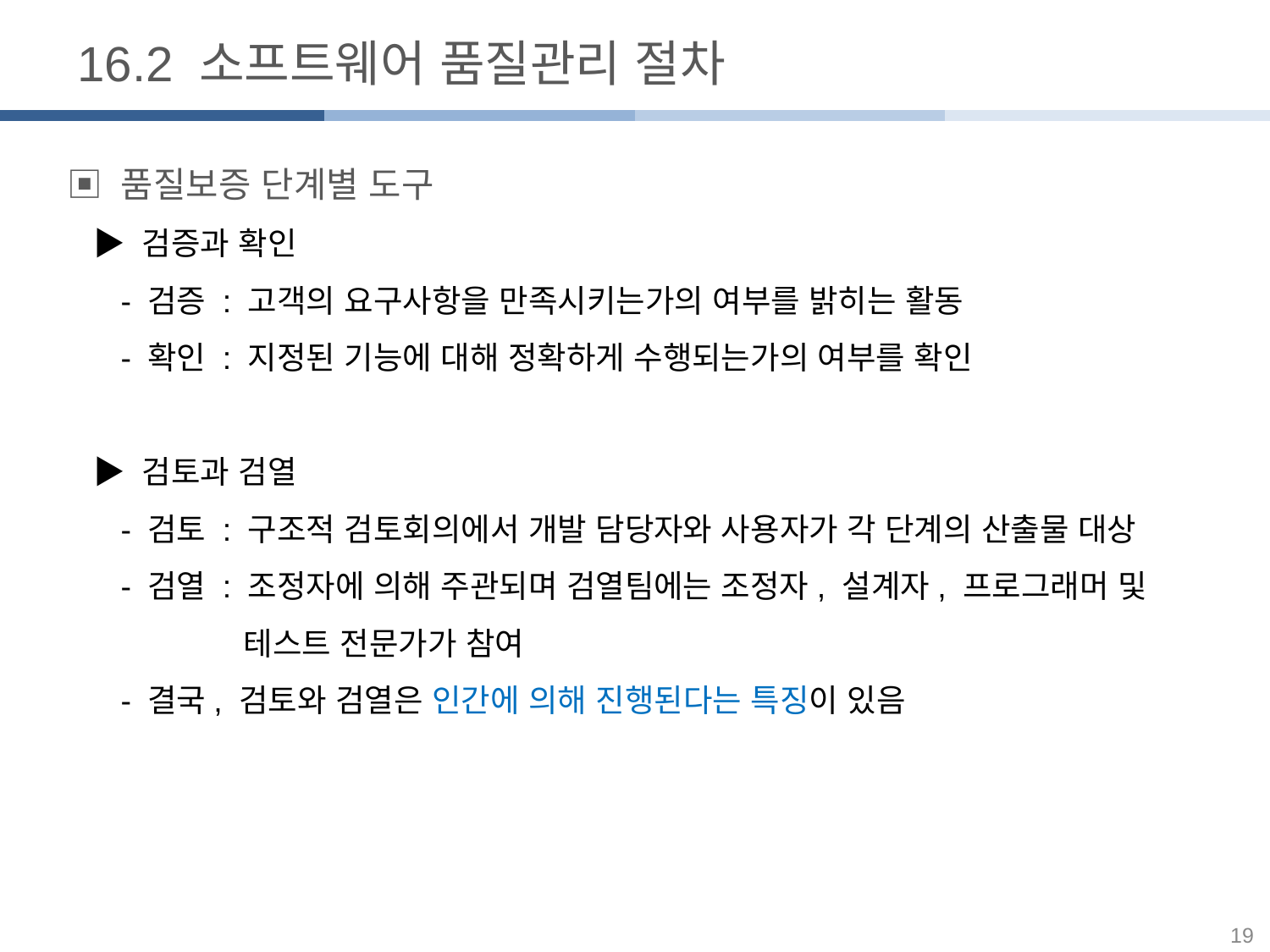

16.2 소프트웨어 품질관리 절차
▣ 품질보증 단계별 도구
   ▶ 검증과 확인
      - 검증 : 고객의 요구사항을 만족시키는가의 여부를 밝히는 활동
      - 확인 : 지정된 기능에 대해 정확하게 수행되는가의 여부를 확인

   ▶ 검토과 검열
      - 검토 : 구조적 검토회의에서 개발 담당자와 사용자가 각 단계의 산출물 대상
      - 검열 : 조정자에 의해 주관되며 검열팀에는 조정자, 설계자, 프로그래머 및
                   테스트 전문가가 참여
      - 결국, 검토와 검열은 인간에 의해 진행된다는 특징이 있음
19